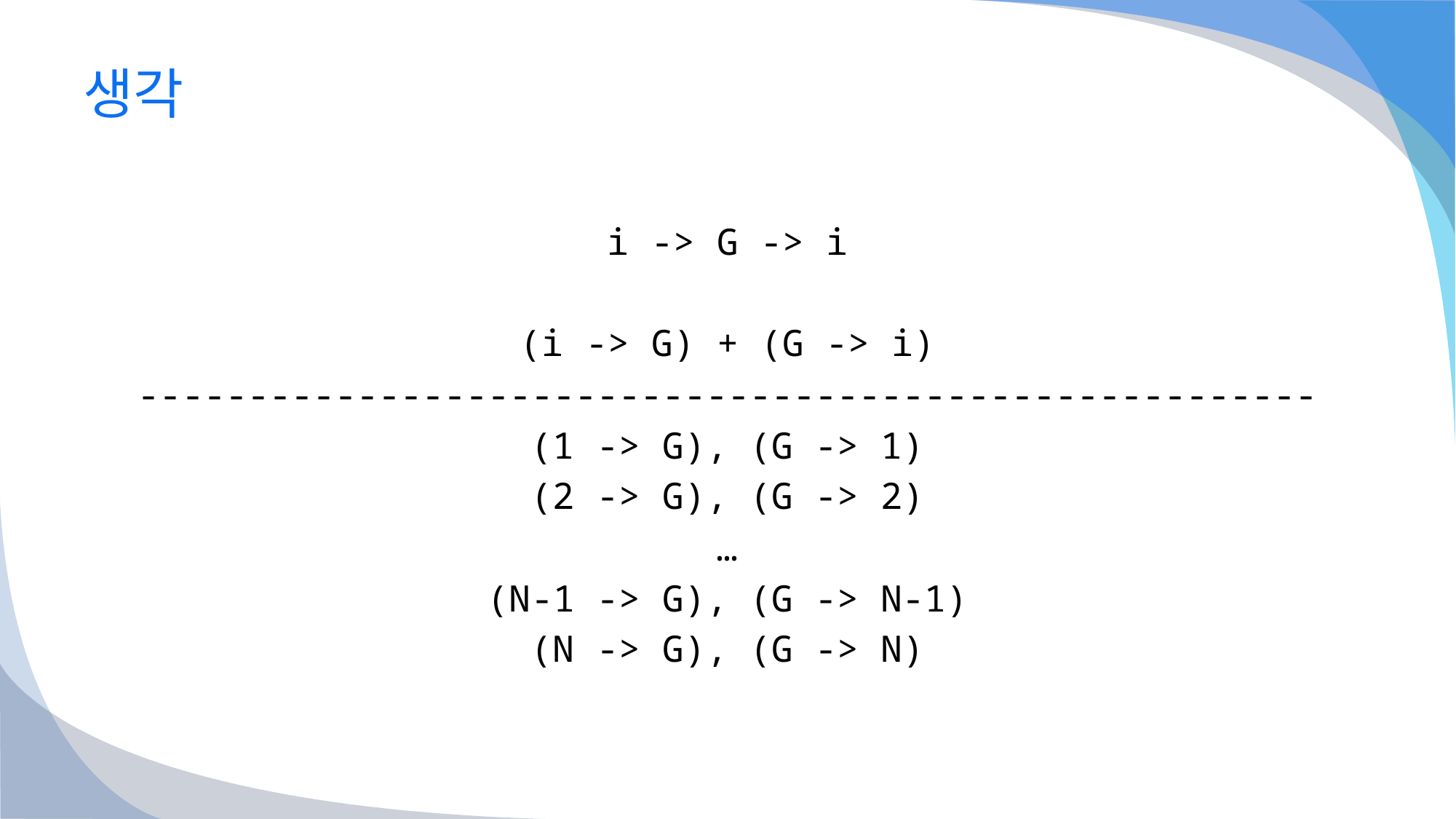

# 생각

i -> G -> i

(i -> G) + (G -> i)
------------------------------------------------------
(1 -> G), (G -> 1)
(2 -> G), (G -> 2)
…
(N-1 -> G), (G -> N-1)
(N -> G), (G -> N)